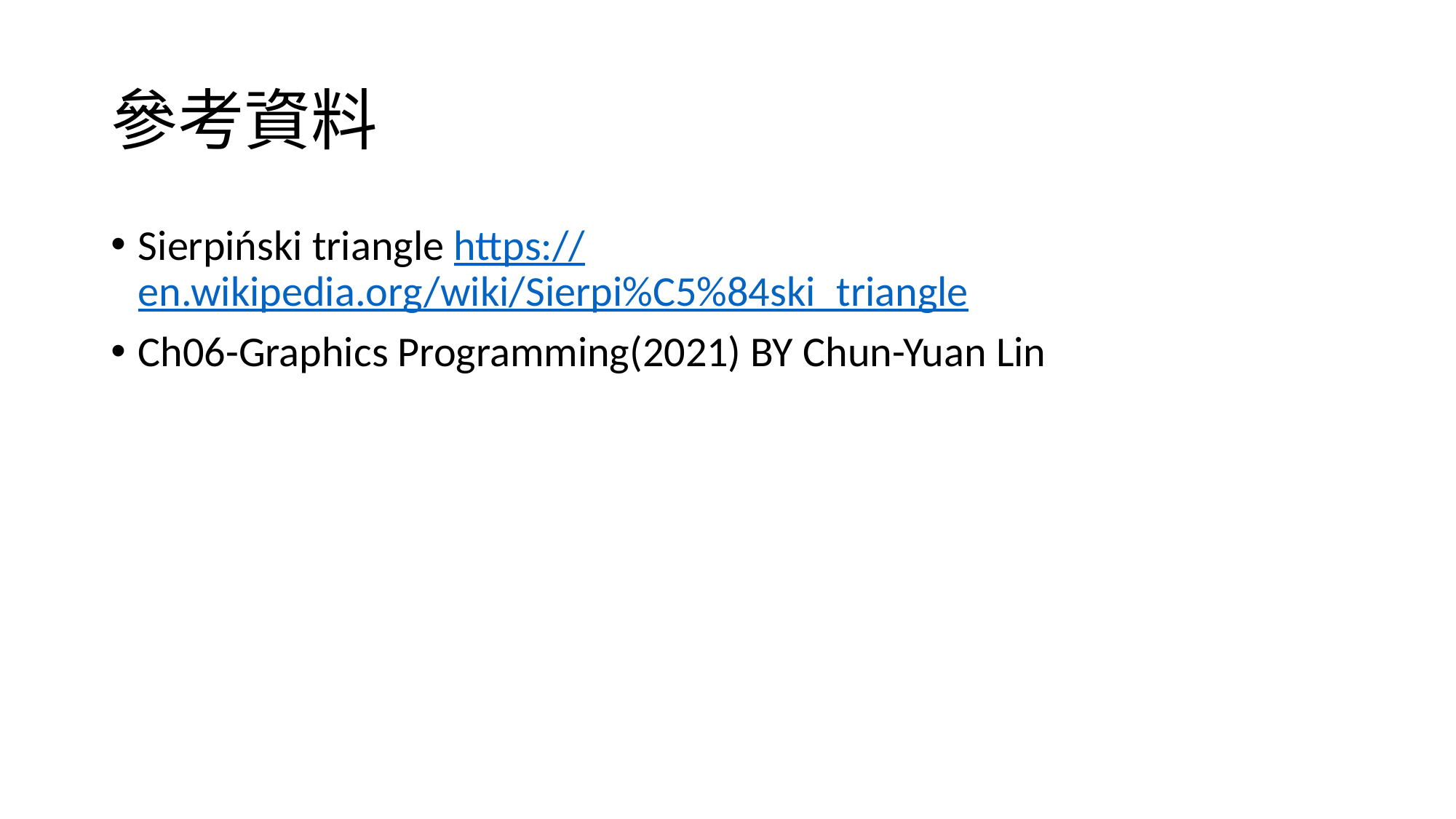

# 參考資料
Sierpiński triangle https://en.wikipedia.org/wiki/Sierpi%C5%84ski_triangle
Ch06-Graphics Programming(2021) BY Chun-Yuan Lin